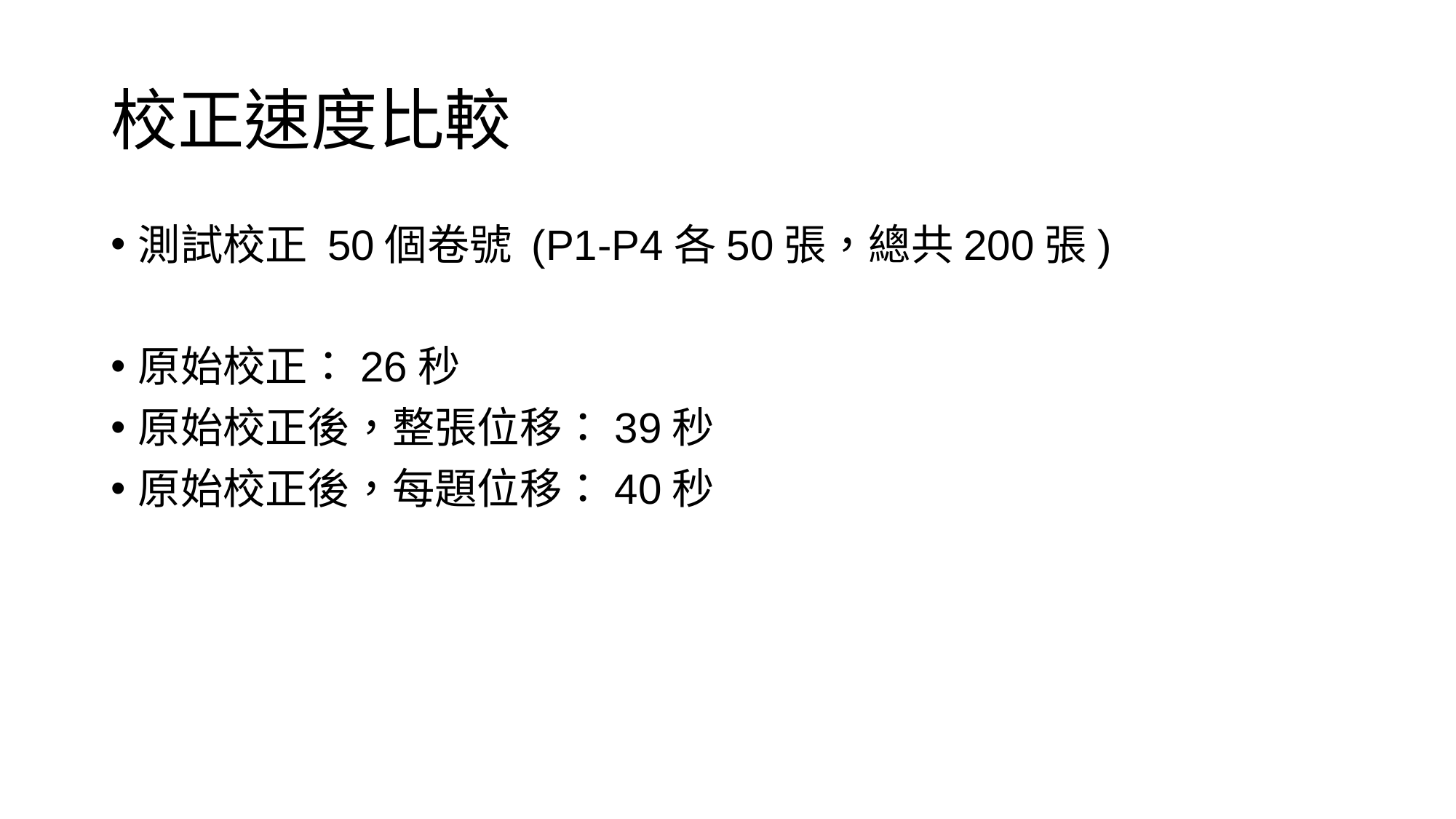

# 校正速度比較
測試校正 50個卷號 (P1-P4各50張，總共200張)

原始校正：26秒
原始校正後，整張位移：39秒
原始校正後，每題位移：40秒